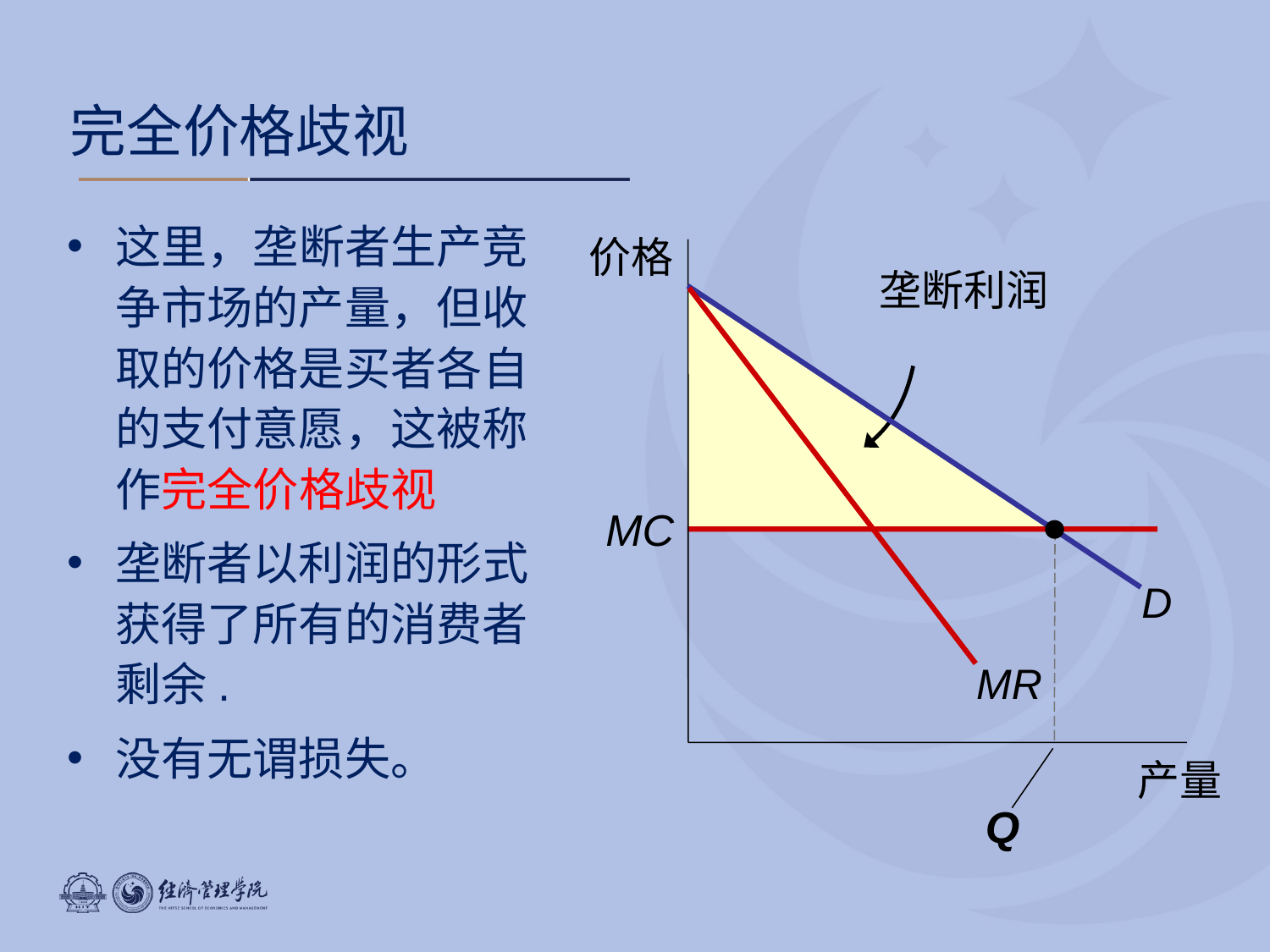

完全价格歧视
这里，垄断者生产竞争市场的产量，但收取的价格是买者各自的支付意愿，这被称作完全价格歧视
垄断者以利润的形式获得了所有的消费者剩余.
没有无谓损失。
价格

产量
垄断利润

D

MR
MC

Q